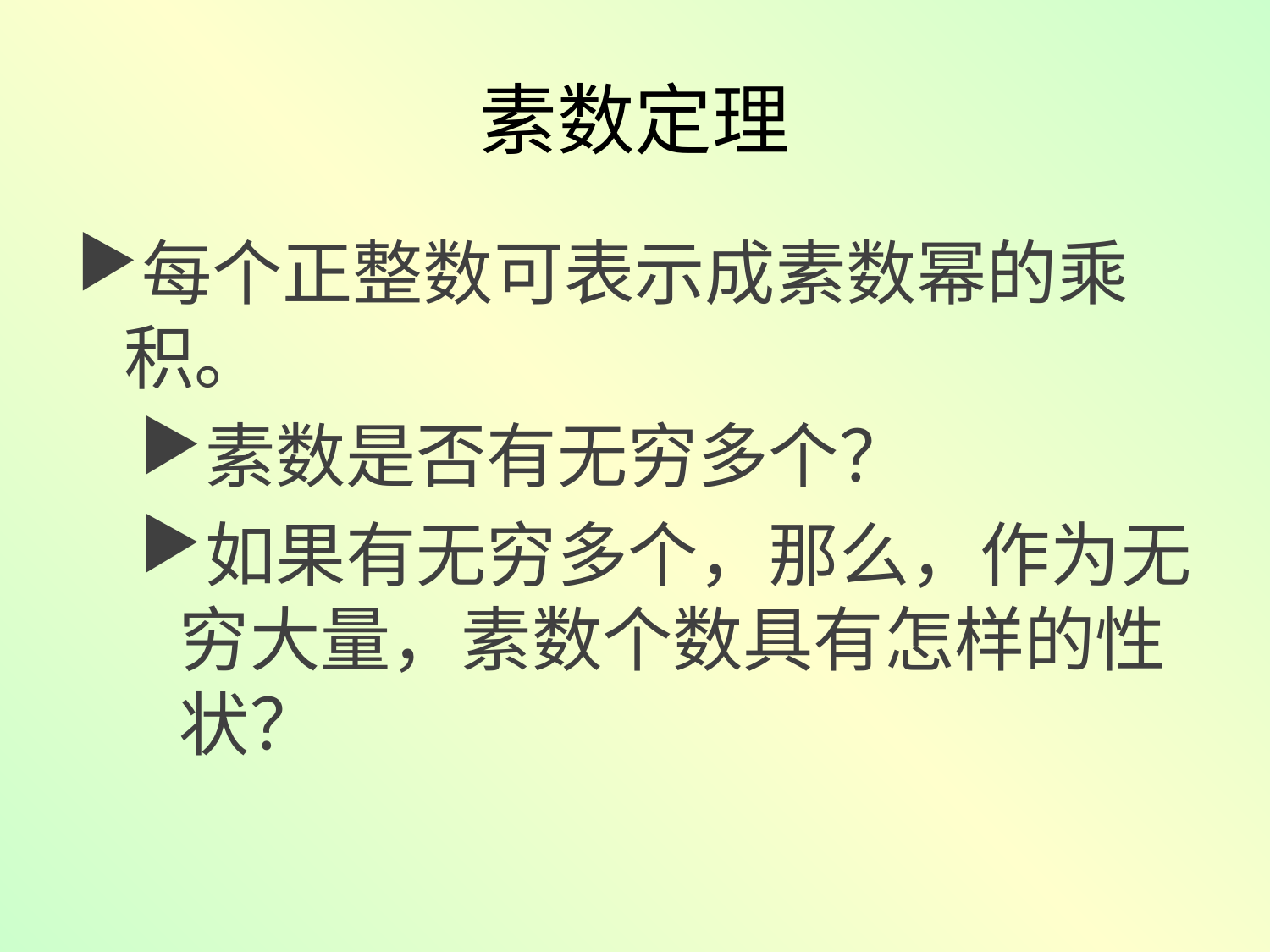

# 素数定理
每个正整数可表示成素数幂的乘积。
素数是否有无穷多个？
如果有无穷多个，那么，作为无穷大量，素数个数具有怎样的性状？